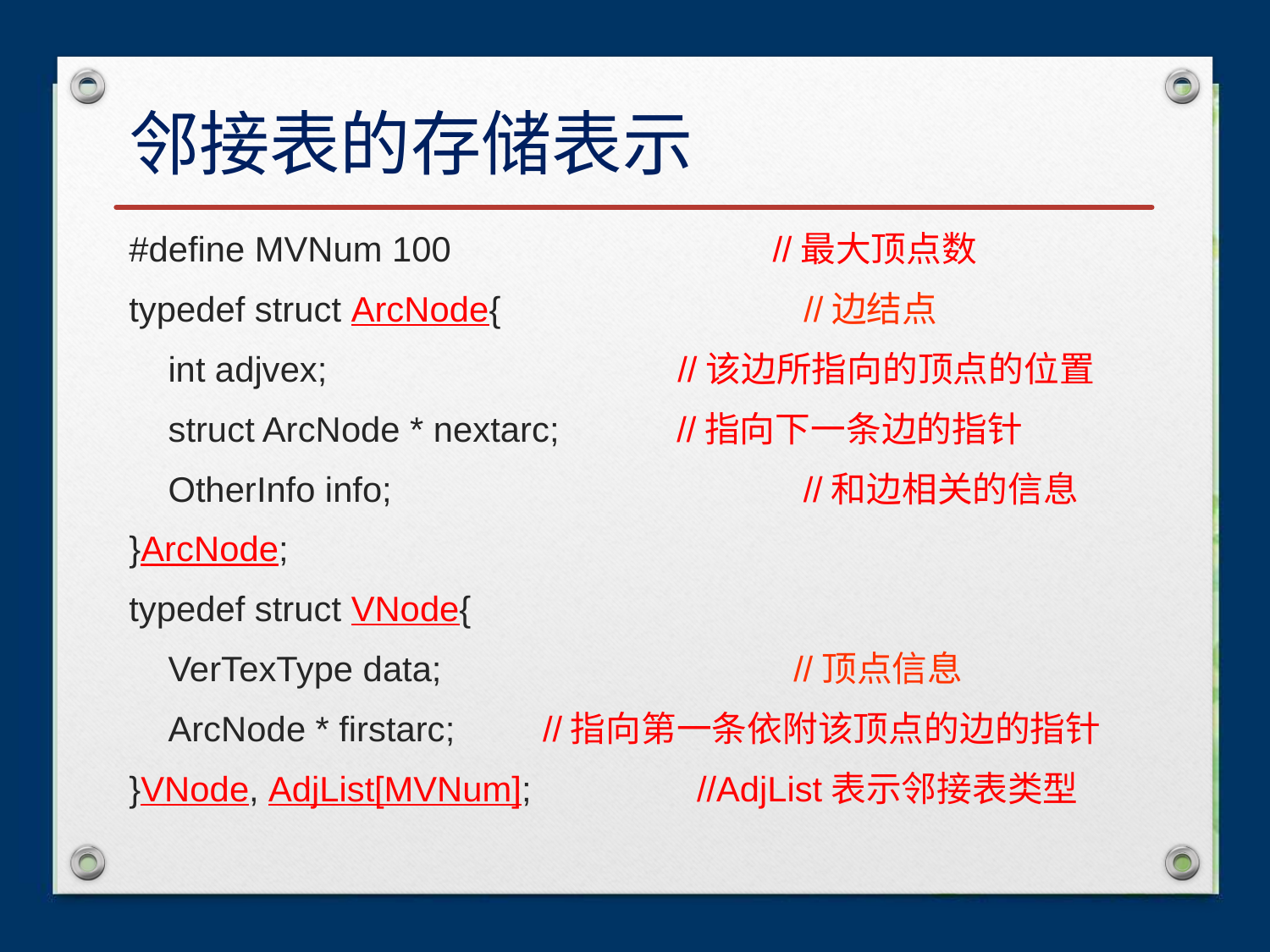

# 邻接表的存储表示
#define MVNum 100                                 //最大顶点数
typedef struct ArcNode{                		//边结点
    int adjvex;                                    //该边所指向的顶点的位置
    struct ArcNode * nextarc;            	//指向下一条边的指针
    OtherInfo info;                      	             //和边相关的信息
}ArcNode;
typedef struct VNode{
    VerTexType data;                    	            //顶点信息
    ArcNode * firstarc;         //指向第一条依附该顶点的边的指针
}VNode, AdjList[MVNum];                 //AdjList表示邻接表类型